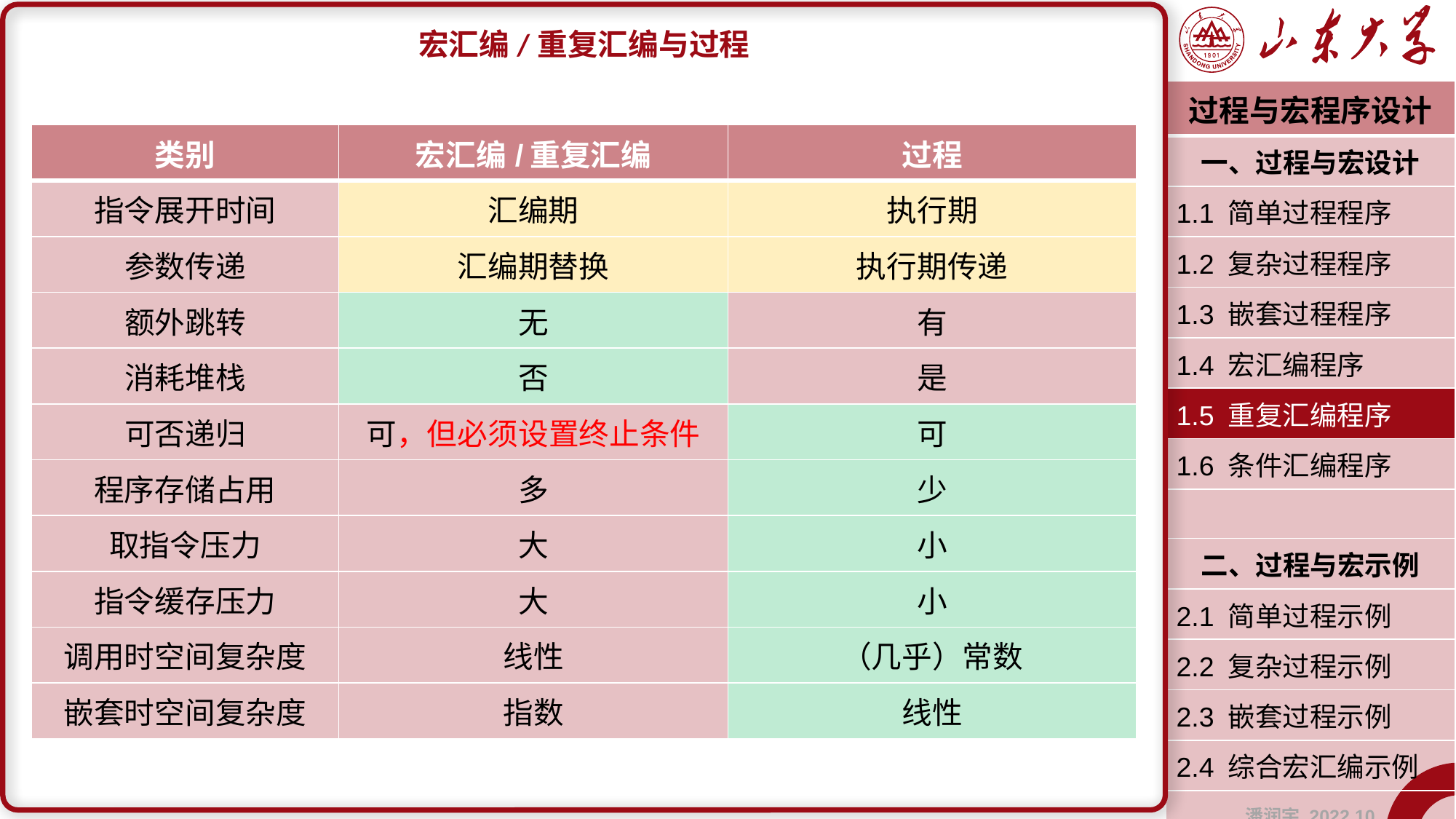

宏汇编/重复汇编与过程
| 过程与宏程序设计 |
| --- |
| 一、过程与宏设计 |
| 1.1 简单过程程序 |
| 1.2 复杂过程程序 |
| 1.3 嵌套过程程序 |
| 1.4 宏汇编程序 |
| 1.5 重复汇编程序 |
| 1.6 条件汇编程序 |
|  |
| 二、过程与宏示例 |
| 2.1 简单过程示例 |
| 2.2 复杂过程示例 |
| 2.3 嵌套过程示例 |
| 2.4 综合宏汇编示例 |
| 潘润宇 2022.10 |
| 类别 | 宏汇编/重复汇编 | 过程 |
| --- | --- | --- |
| 指令展开时间 | 汇编期 | 执行期 |
| 参数传递 | 汇编期替换 | 执行期传递 |
| 额外跳转 | 无 | 有 |
| 消耗堆栈 | 否 | 是 |
| 可否递归 | 可，但必须设置终止条件 | 可 |
| 程序存储占用 | 多 | 少 |
| 取指令压力 | 大 | 小 |
| 指令缓存压力 | 大 | 小 |
| 调用时空间复杂度 | 线性 | （几乎）常数 |
| 嵌套时空间复杂度 | 指数 | 线性 |